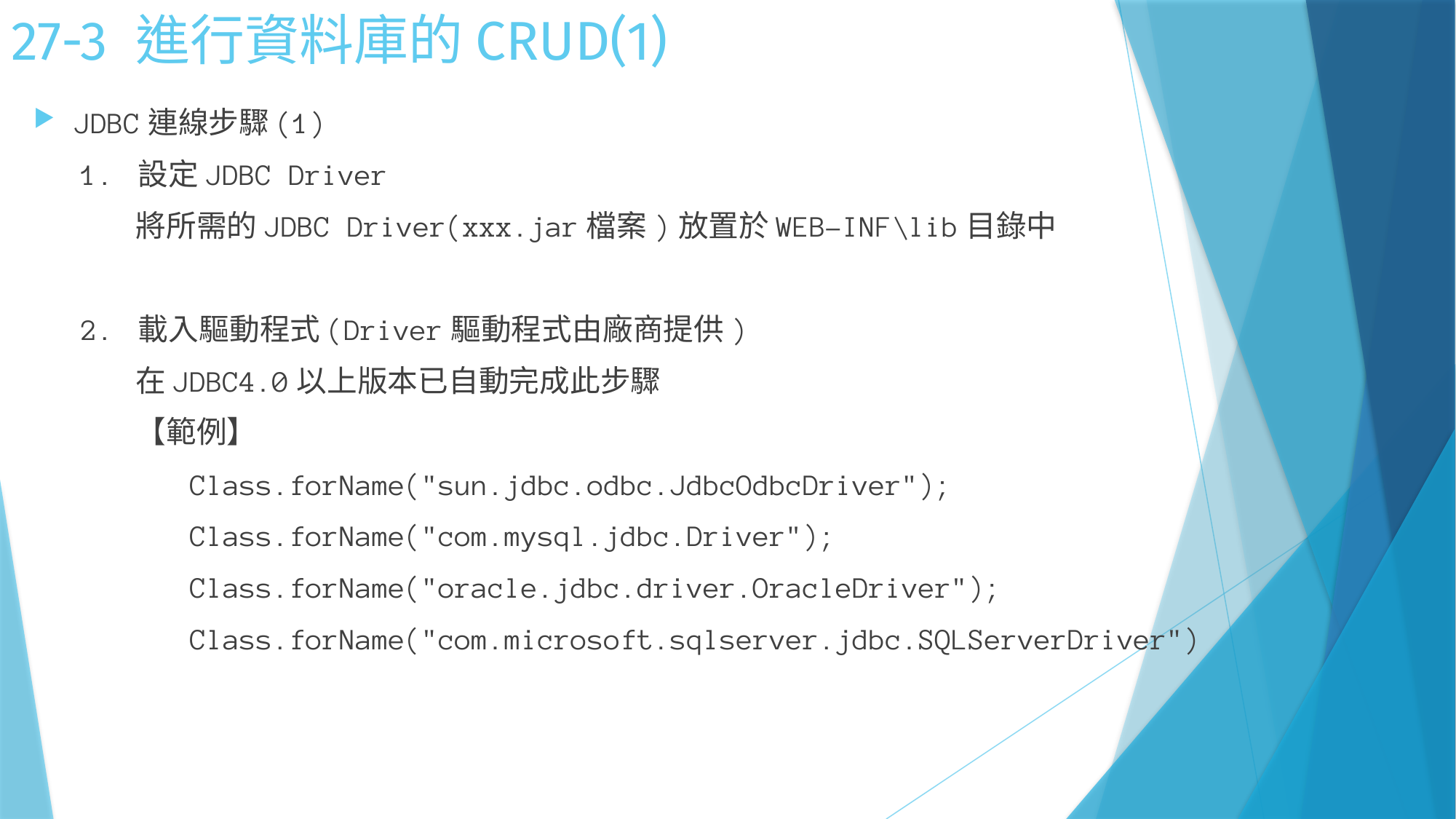

# 27-3 進行資料庫的CRUD(1)
JDBC連線步驟(1)
1. 設定JDBC Driver
將所需的JDBC Driver(xxx.jar檔案)放置於WEB-INF\lib目錄中

2. 載入驅動程式(Driver驅動程式由廠商提供)
在JDBC4.0以上版本已自動完成此步驟
【範例】
Class.forName("sun.jdbc.odbc.JdbcOdbcDriver");
Class.forName("com.mysql.jdbc.Driver");
Class.forName("oracle.jdbc.driver.OracleDriver");
Class.forName("com.microsoft.sqlserver.jdbc.SQLServerDriver")